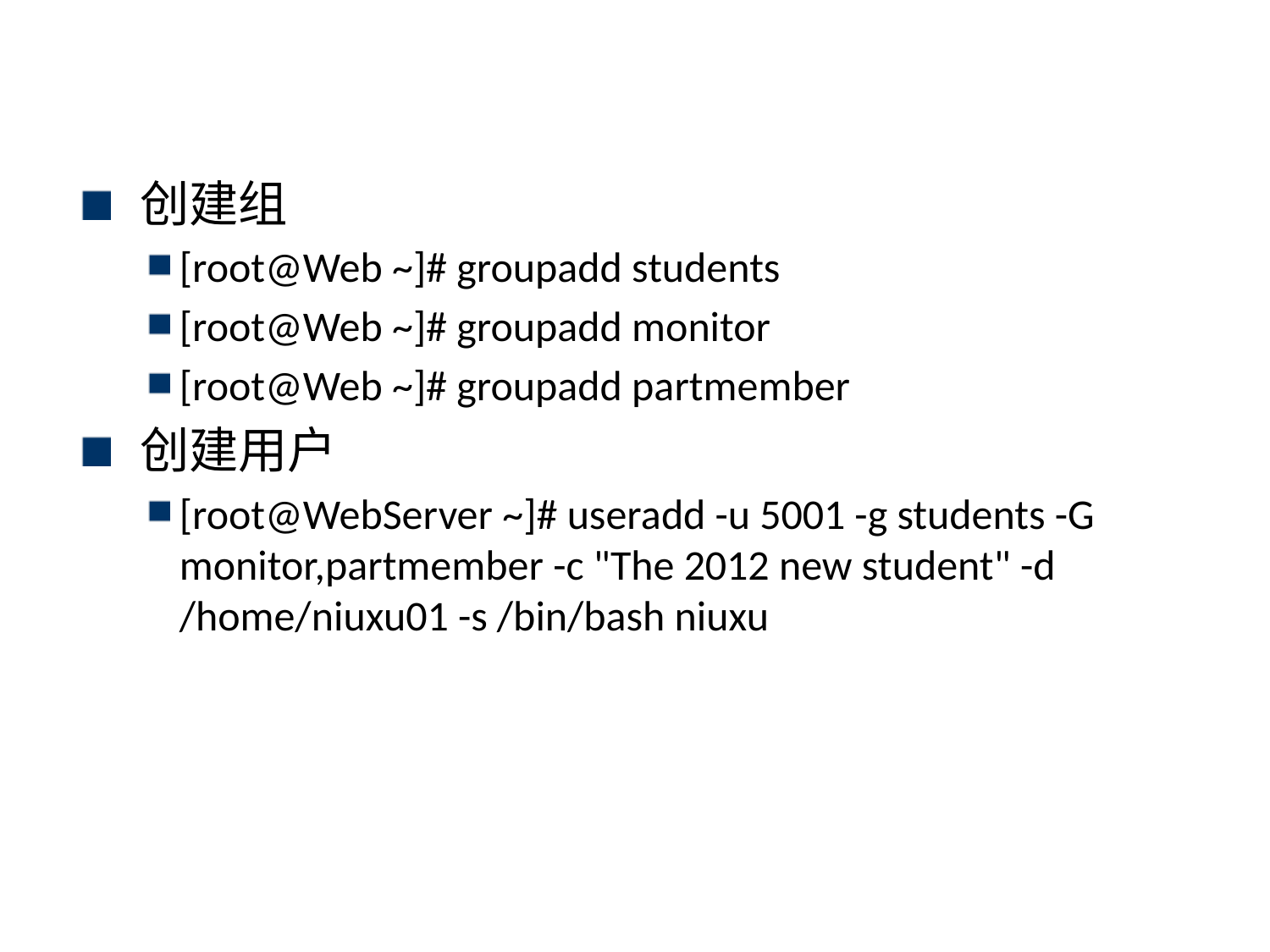

# 创建用户案例
创建组
[root@Web ~]# groupadd students
[root@Web ~]# groupadd monitor
[root@Web ~]# groupadd partmember
创建用户
[root@WebServer ~]# useradd -u 5001 -g students -G monitor,partmember -c "The 2012 new student" -d /home/niuxu01 -s /bin/bash niuxu